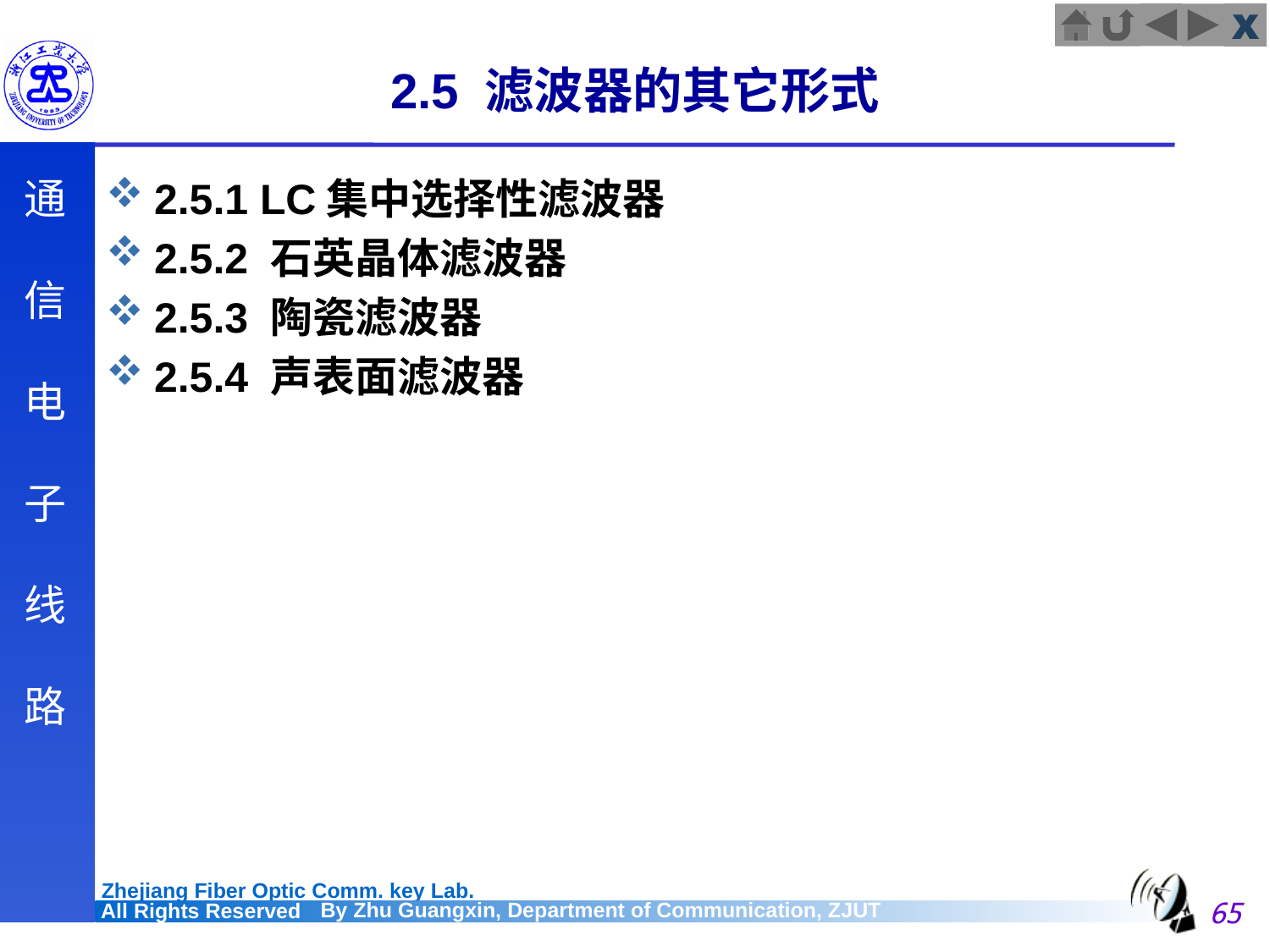

# 2.5 滤波器的其它形式
2.5.1 LC集中选择性滤波器
2.5.2 石英晶体滤波器
2.5.3 陶瓷滤波器
2.5.4 声表面滤波器